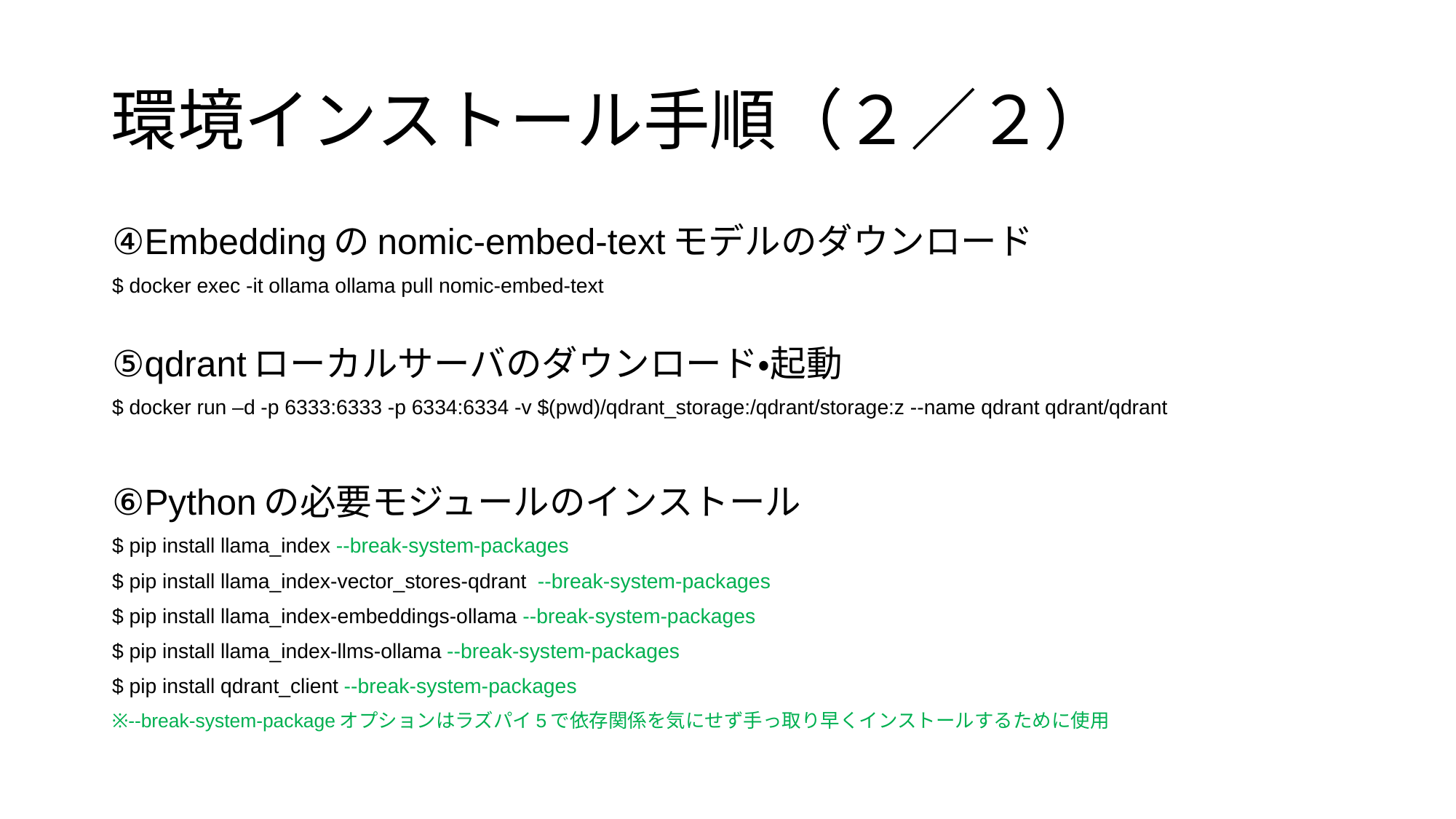

# 環境インストール手順（２／２）
④Embeddingのnomic-embed-textモデルのダウンロード
$ docker exec -it ollama ollama pull nomic-embed-text

⑤qdrantローカルサーバのダウンロード・起動
$ docker run –d -p 6333:6333 -p 6334:6334 -v $(pwd)/qdrant_storage:/qdrant/storage:z --name qdrant qdrant/qdrant

⑥Pythonの必要モジュールのインストール
$ pip install llama_index --break-system-packages
$ pip install llama_index-vector_stores-qdrant  --break-system-packages
$ pip install llama_index-embeddings-ollama --break-system-packages
$ pip install llama_index-llms-ollama --break-system-packages
$ pip install qdrant_client --break-system-packages
※--break-system-packageオプションはラズパイ5で依存関係を気にせず手っ取り早くインストールするために使用